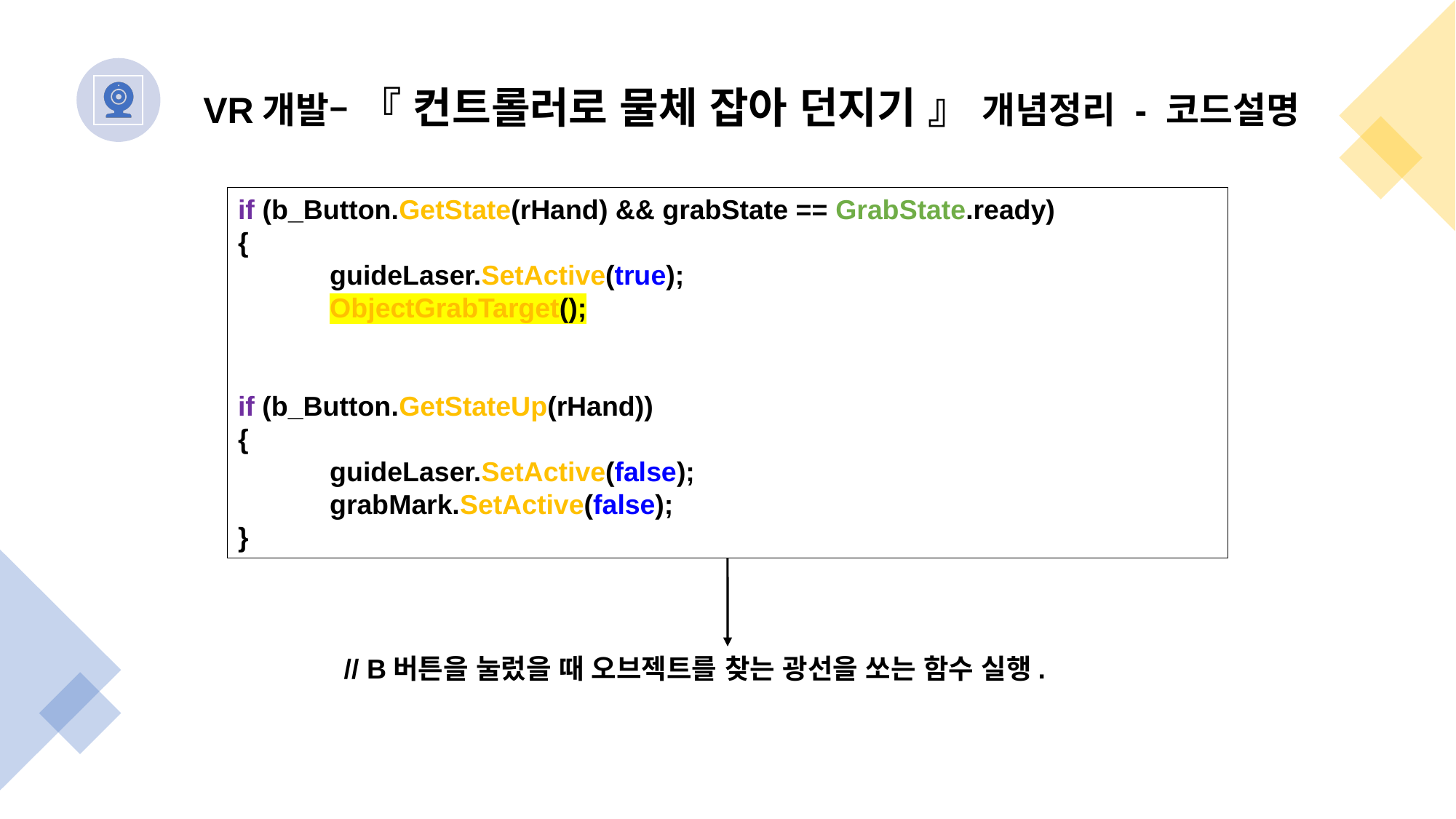

VR개발– 『 컨트롤러로 물체 잡아 던지기 』 개념정리 - 코드설명
if (b_Button.GetState(rHand) && grabState == GrabState.ready)
{
            guideLaser.SetActive(true);
            ObjectGrabTarget();

if (b_Button.GetStateUp(rHand))
{
            guideLaser.SetActive(false);
            grabMark.SetActive(false);
}

// B버튼을 눌렀을 때 오브젝트를 찾는 광선을 쏘는 함수 실행.